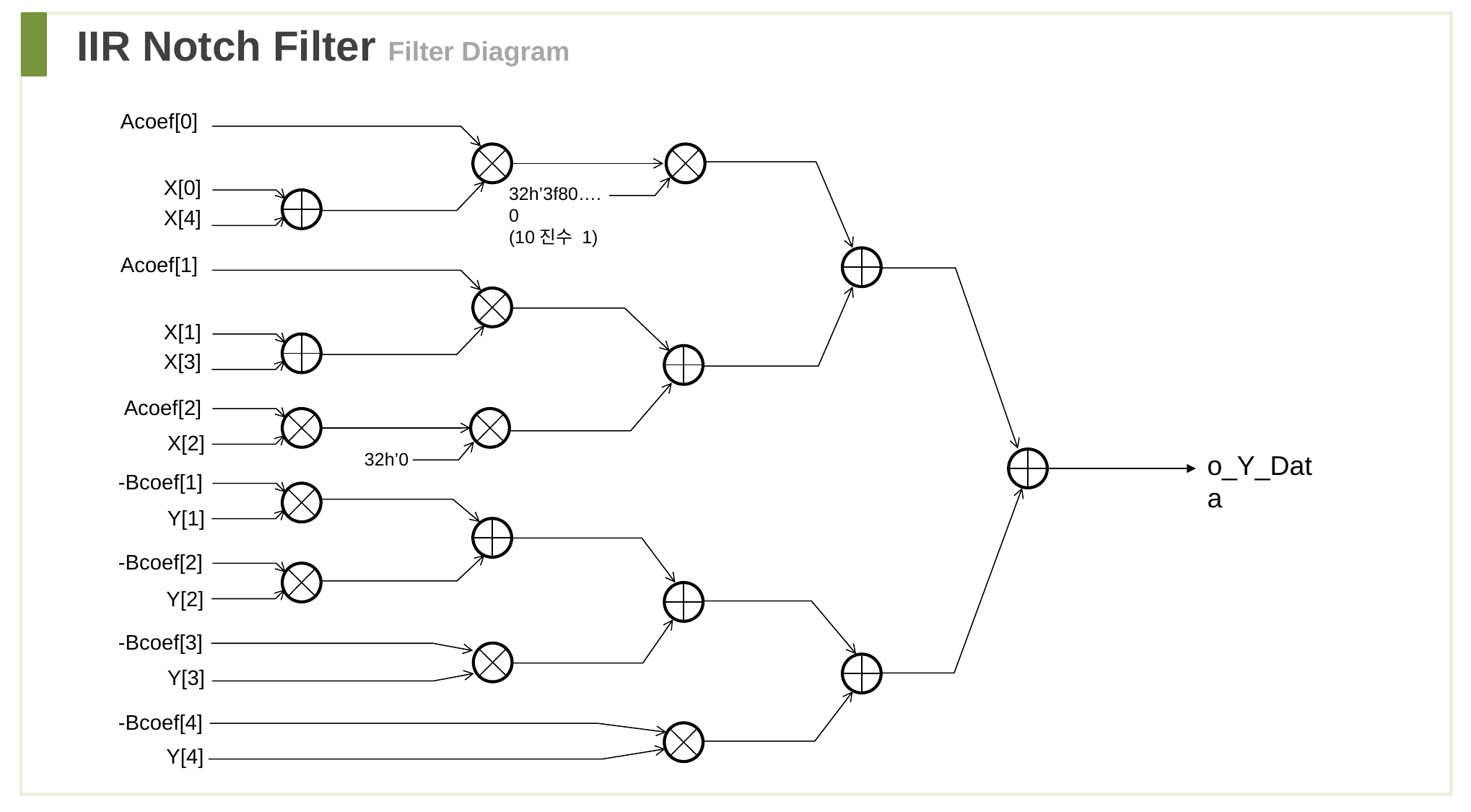

IIR Notch Filter Filter Diagram

Acoef[0]

X[0]
32h’3f80….0
(10진수 1)

X[4]

Acoef[1]

X[1]

X[3]

Acoef[2]

X[2]

32h’0
o_Y_Data

-Bcoef[1]

Y[1]

-Bcoef[2]

Y[2]

-Bcoef[3]

Y[3]

-Bcoef[4]

Y[4]